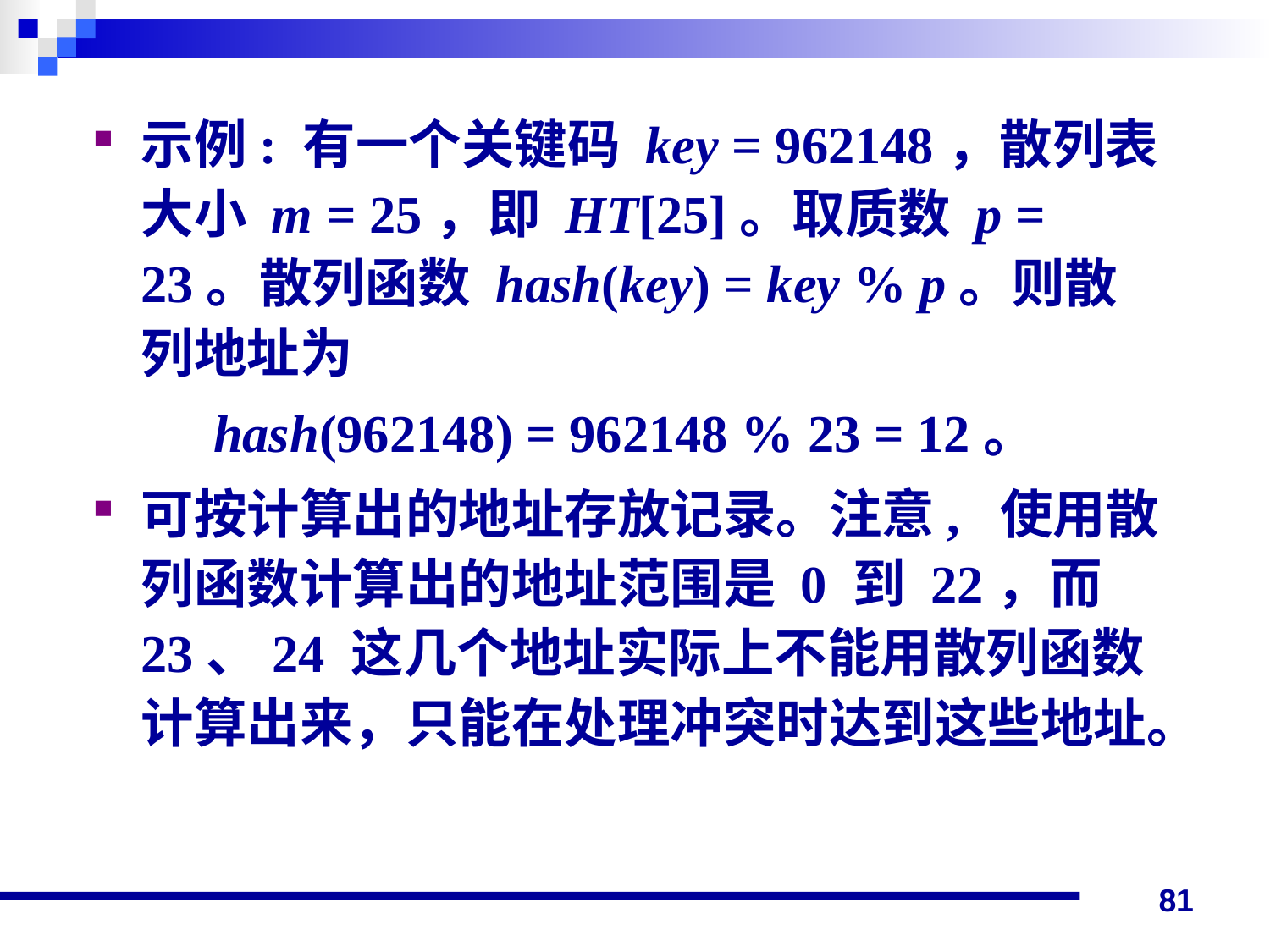

示例: 有一个关键码 key = 962148，散列表大小 m = 25，即 HT[25]。取质数 p = 23。散列函数 hash(key) = key % p。则散列地址为
         hash(962148) = 962148 % 23 = 12。
可按计算出的地址存放记录。注意,  使用散列函数计算出的地址范围是 0 到 22，而 23、24 这几个地址实际上不能用散列函数计算出来，只能在处理冲突时达到这些地址。
81